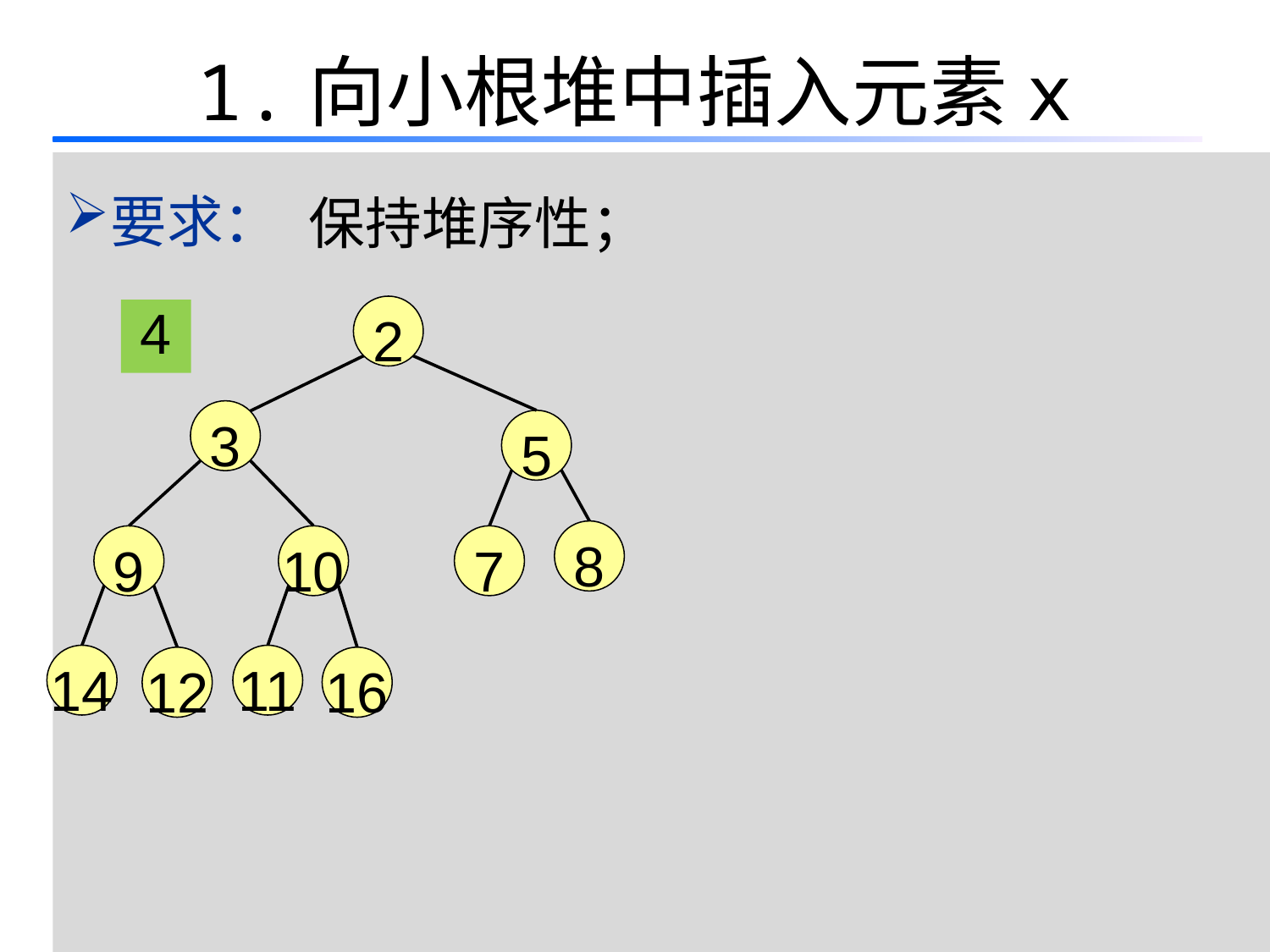

# 1.向小根堆中插入元素x

要求：

保持堆序性；
2
4
3
5
8
9
10
7
14
11
12
16